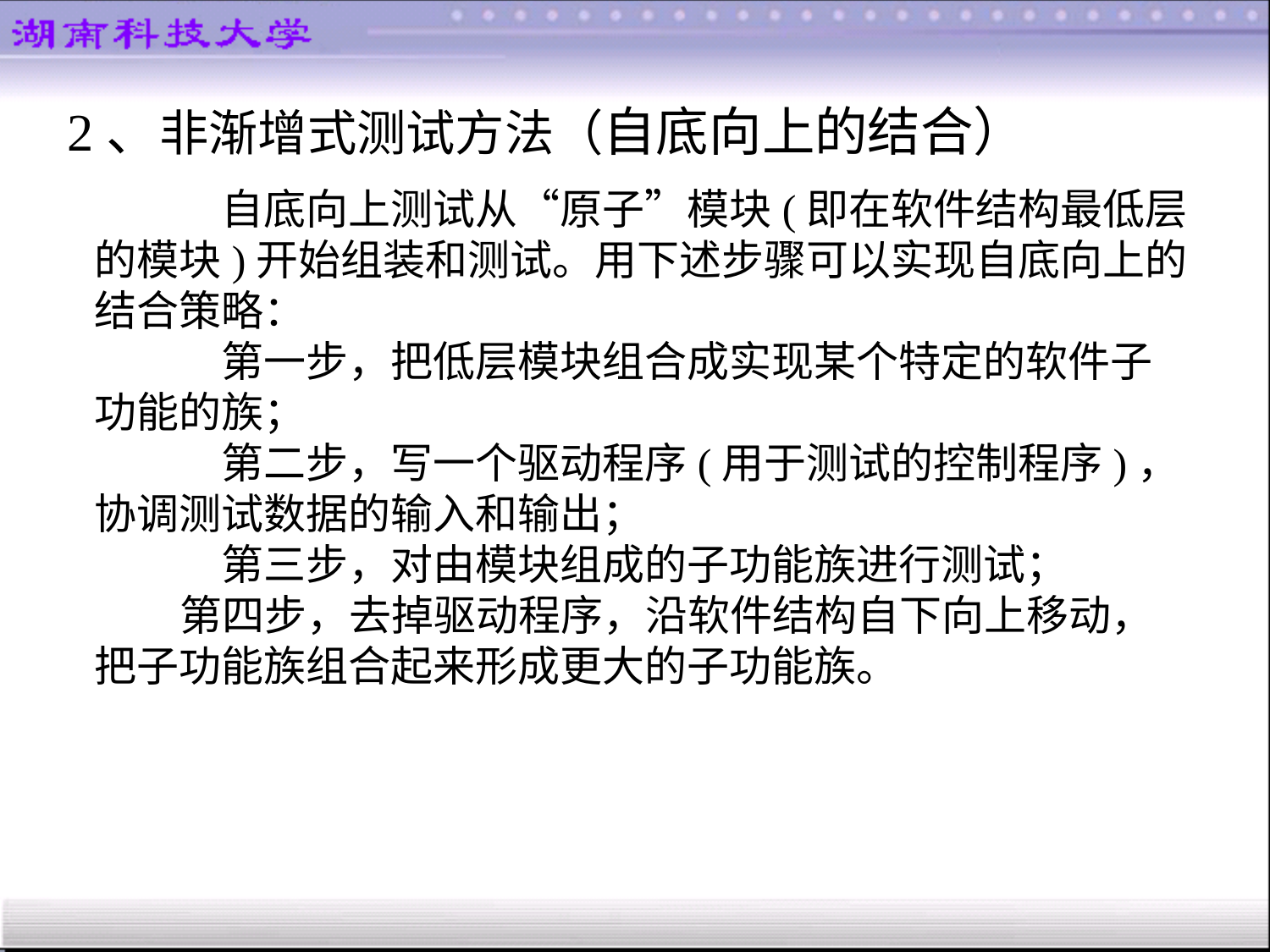

2、非渐增式测试方法（自底向上的结合）
		自底向上测试从“原子”模块(即在软件结构最低层的模块)开始组装和测试。用下述步骤可以实现自底向上的结合策略：
		第一步，把低层模块组合成实现某个特定的软件子功能的族；
		第二步，写一个驱动程序(用于测试的控制程序)，协调测试数据的输入和输出；
		第三步，对由模块组成的子功能族进行测试；
        第四步，去掉驱动程序，沿软件结构自下向上移动，把子功能族组合起来形成更大的子功能族。